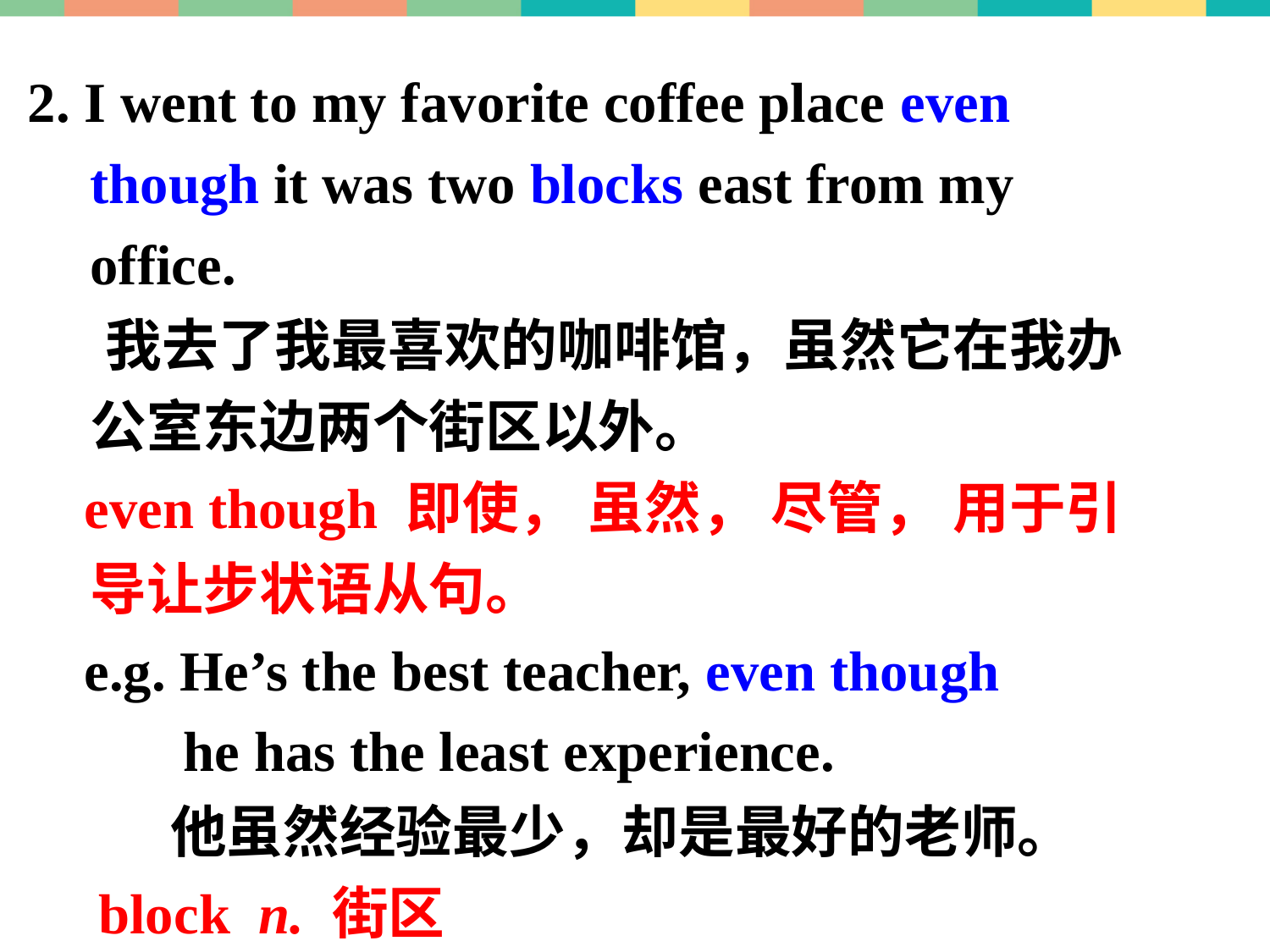

2. I went to my favorite coffee place even though it was two blocks east from my office.
     我去了我最喜欢的咖啡馆，虽然它在我办公室东边两个街区以外。
    even though 即使， 虽然， 尽管， 用于引导让步状语从句。
    e.g. He’s the best teacher, even though
           he has the least experience.
          他虽然经验最少，却是最好的老师。
     block  n. 街区